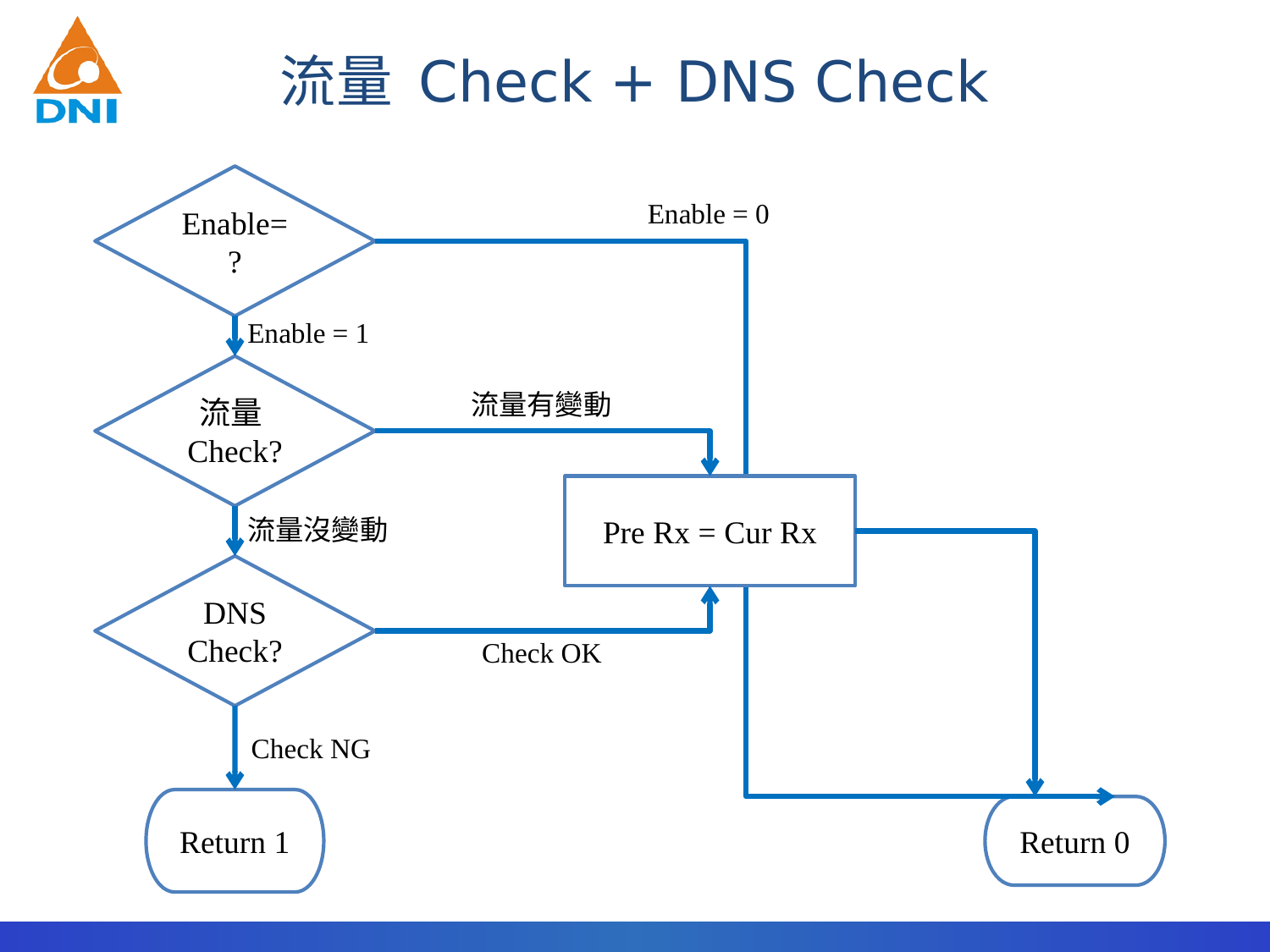

# 流量 Check + DNS Check
Enable=?
Enable = 0
Enable = 1
流量Check?
流量有變動
Pre Rx = Cur Rx
流量沒變動
DNS Check?
Check OK
Check NG
Return 1
Return 0